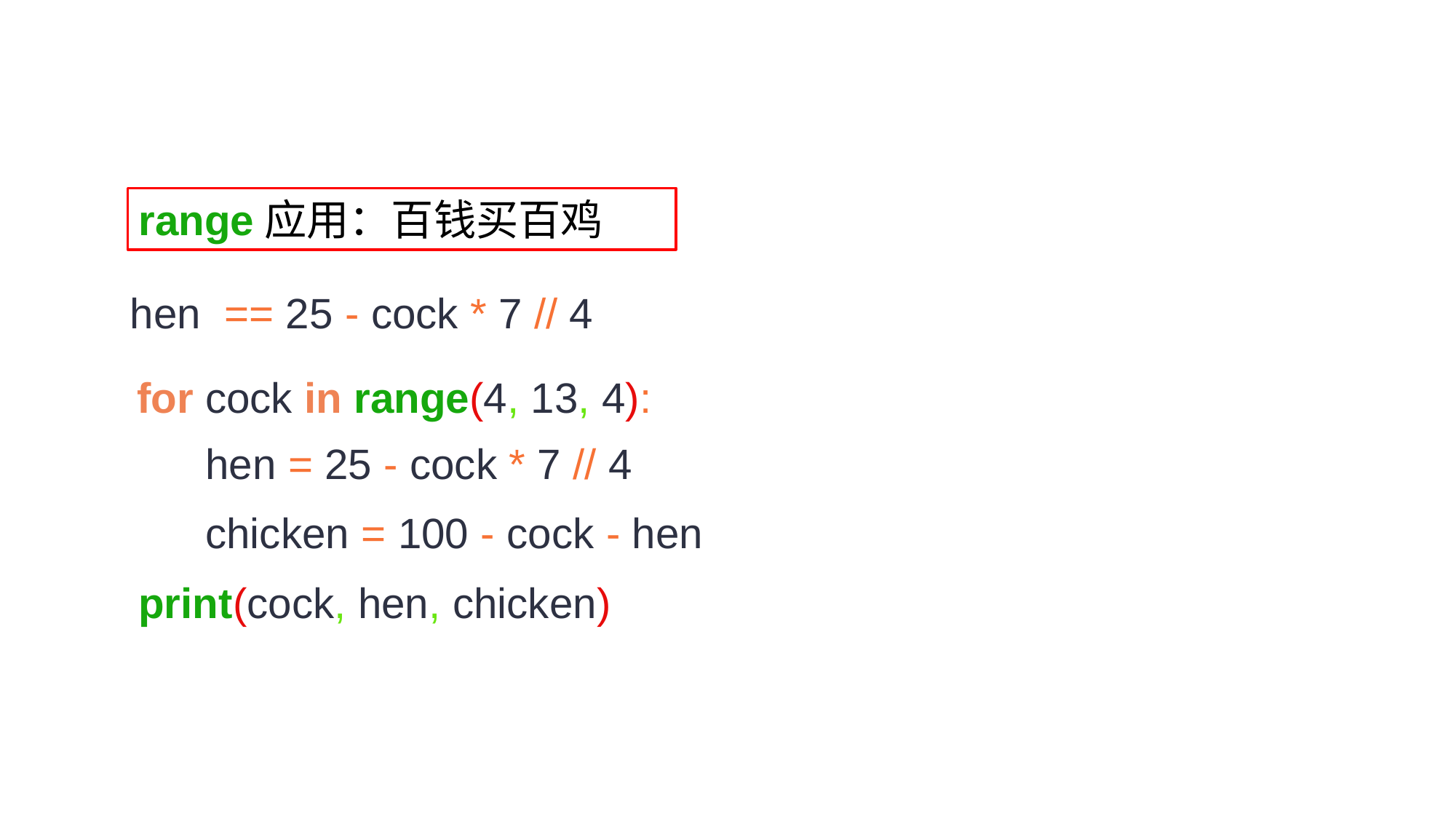

range应用：百钱买百鸡
hen  == 25 - cock * 7 // 4
for cock in range(4, 13, 4):
hen = 25 - cock * 7 // 4
chicken = 100 - cock - hen
print(cock, hen, chicken)